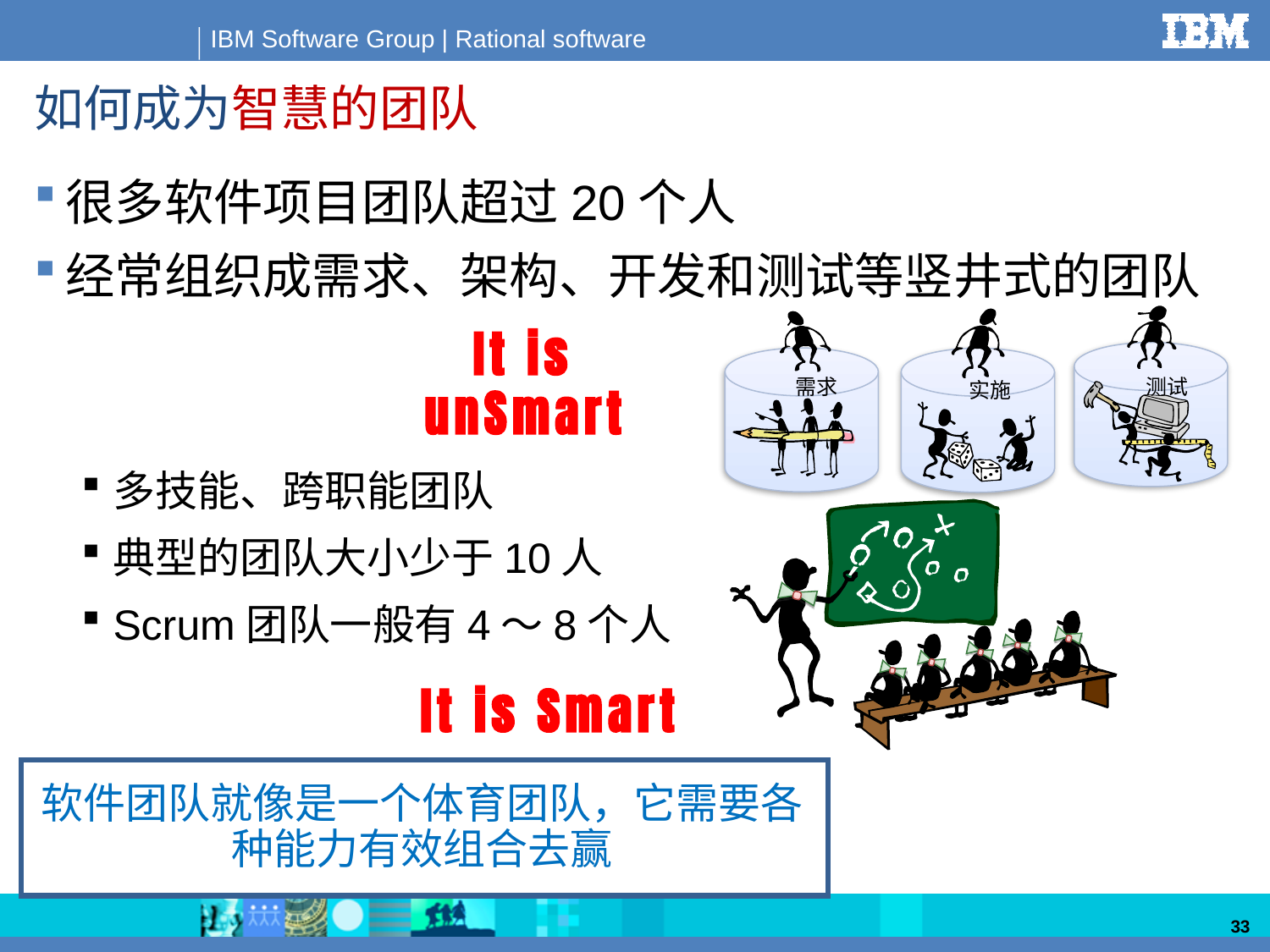

# 如何成为智慧的团队
很多软件项目团队超过20个人
经常组织成需求、架构、开发和测试等竖井式的团队

测试
需求
实施

It is unSmart
多技能、跨职能团队
典型的团队大小少于10人
Scrum团队一般有4～8个人

It is Smart
软件团队就像是一个体育团队，它需要各种能力有效组合去赢
33